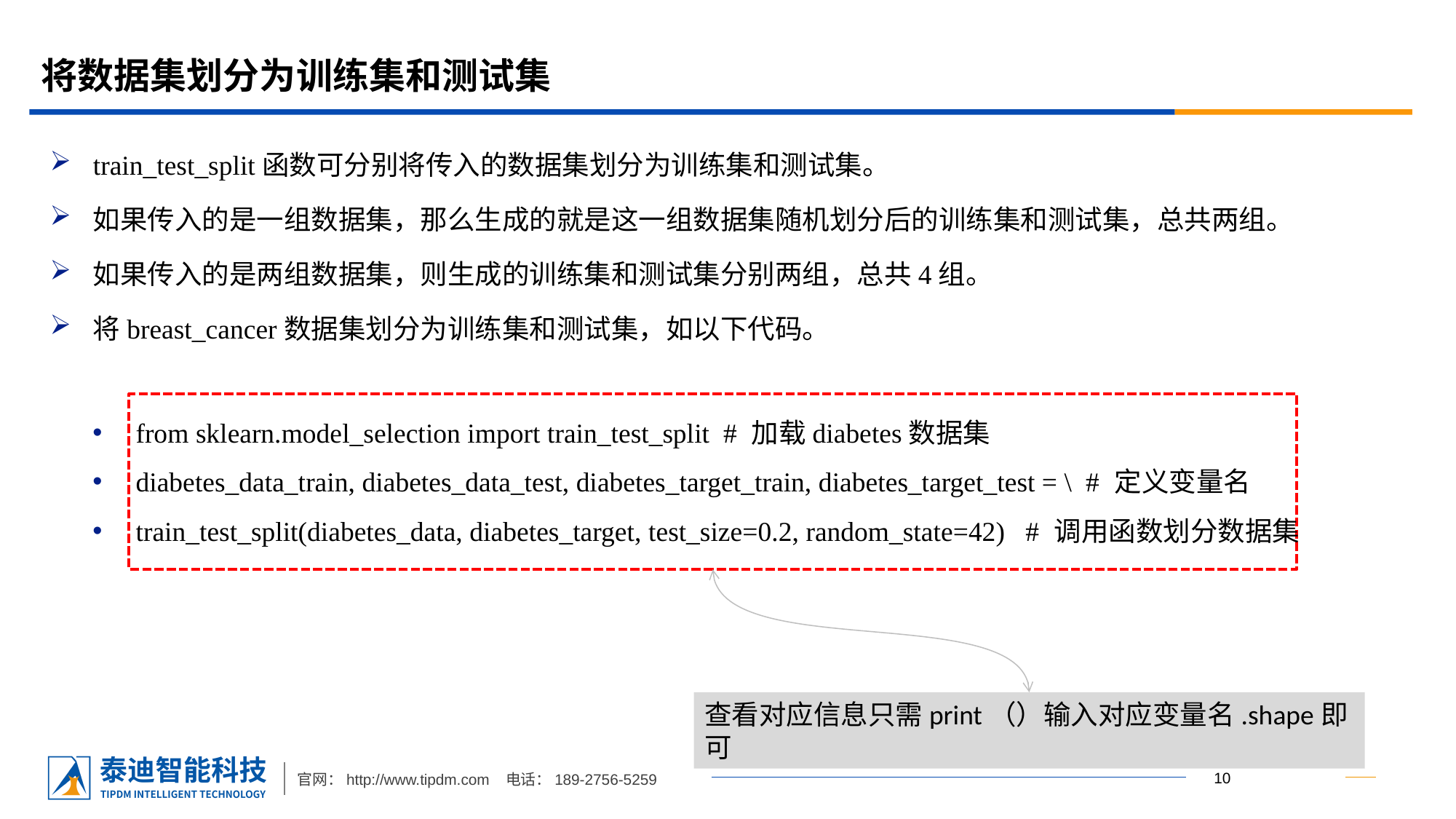

# 将数据集划分为训练集和测试集
train_test_split函数可分别将传入的数据集划分为训练集和测试集。
如果传入的是一组数据集，那么生成的就是这一组数据集随机划分后的训练集和测试集，总共两组。
如果传入的是两组数据集，则生成的训练集和测试集分别两组，总共4组。
将breast_cancer数据集划分为训练集和测试集，如以下代码。

from sklearn.model_selection import train_test_split  # 加载diabetes数据集
diabetes_data_train, diabetes_data_test, diabetes_target_train, diabetes_target_test = \  # 定义变量名
train_test_split(diabetes_data, diabetes_target, test_size=0.2, random_state=42)   # 调用函数划分数据集

查看对应信息只需print（）输入对应变量名.shape即可